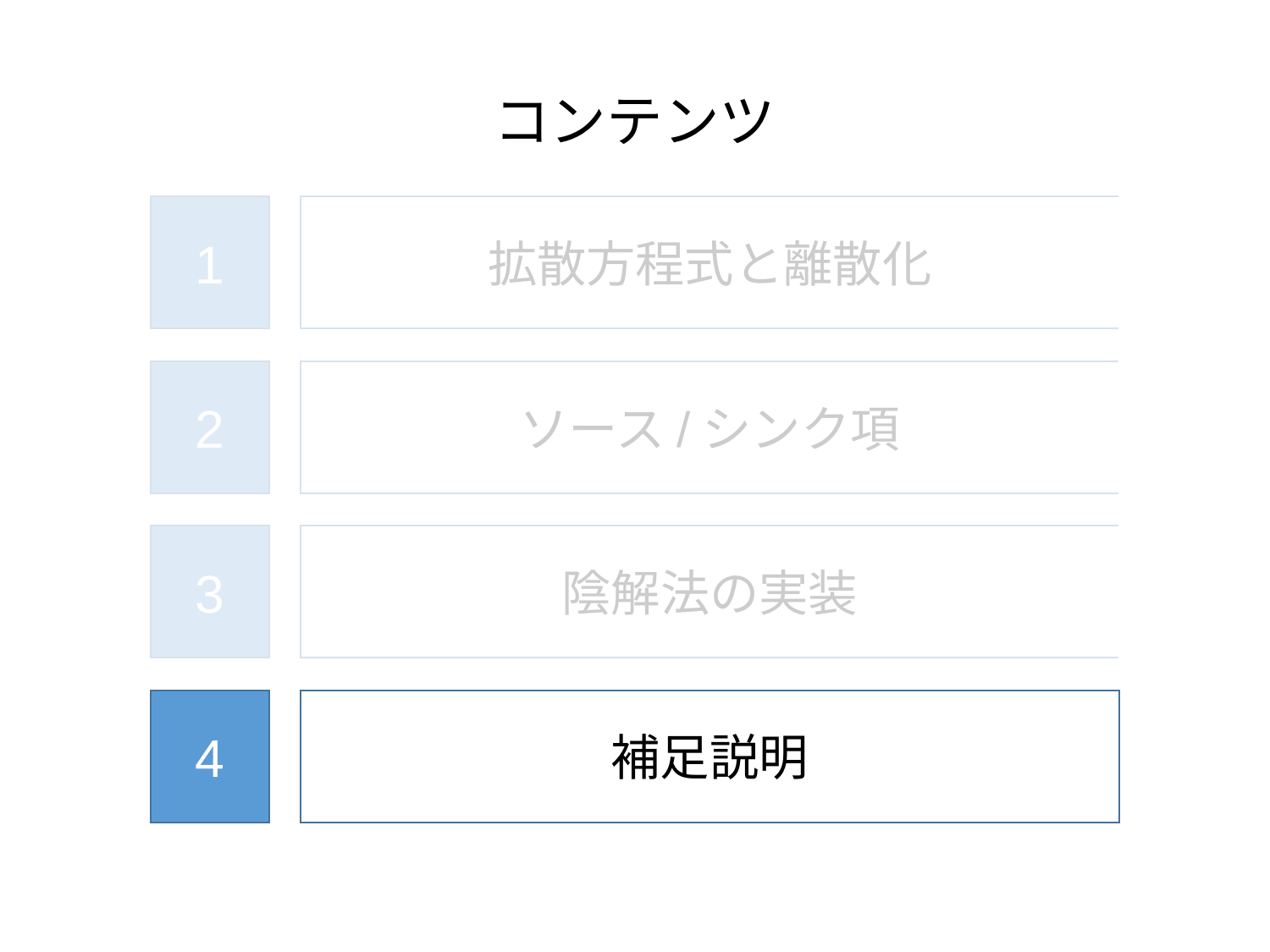

コンテンツ

1
拡散方程式と離散化
2
ソース/シンク項
3
陰解法の実装
4
補足説明